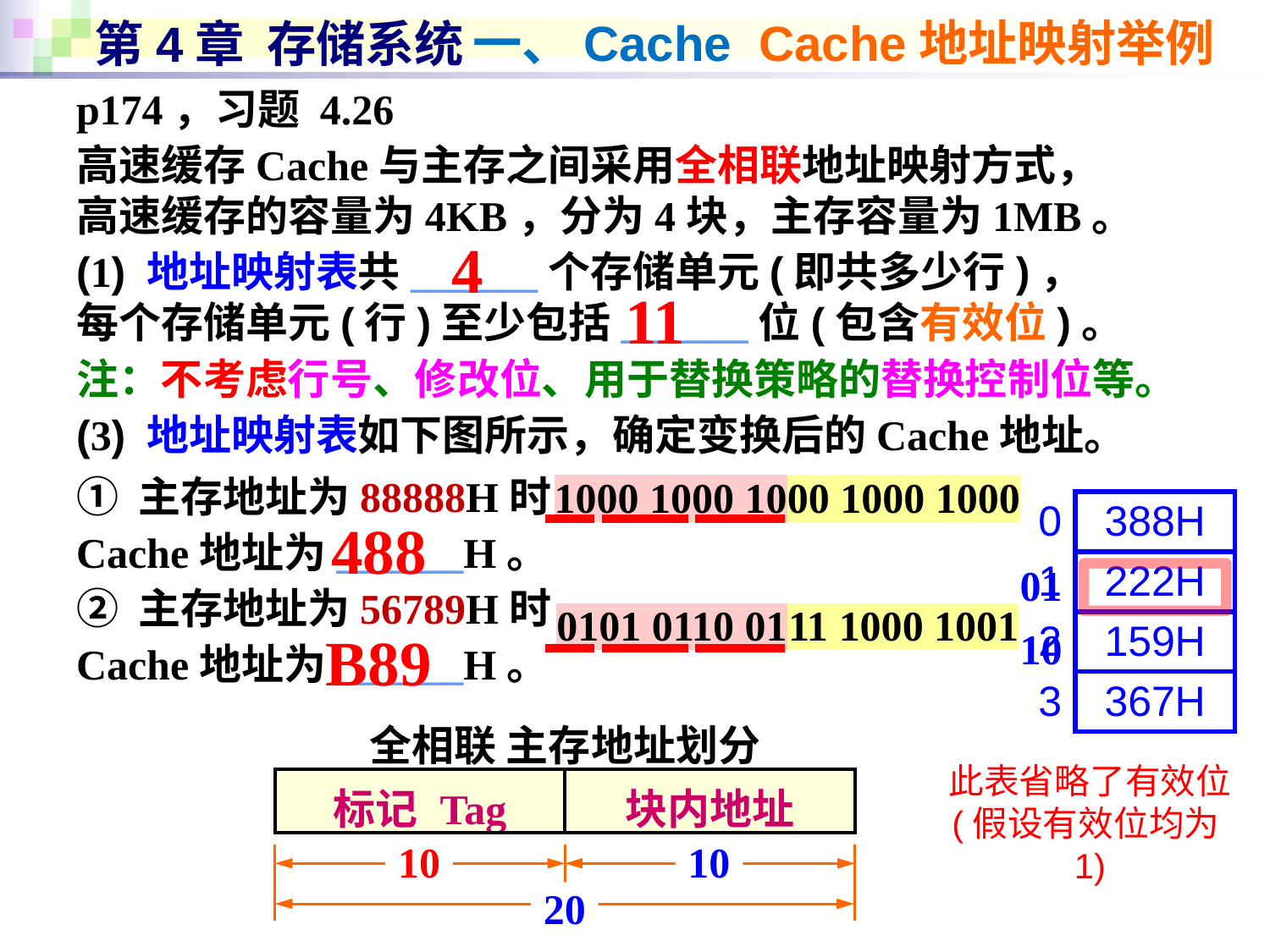

一、Cache
Cache地址映射举例
# 第4章  存储系统
p174，习题 4.26
高速缓存Cache与主存之间采用全相联地址映射方式，
高速缓存的容量为4KB，分为4块，主存容量为1MB。
(1) 地址映射表共______个存储单元(即共多少行)，
每个存储单元(行)至少包括______位(包含有效位)。
注：不考虑行号、修改位、用于替换策略的替换控制位等。
(3) 地址映射表如下图所示，确定变换后的Cache地址。
① 主存地址为88888H时，
Cache地址为______H。
② 主存地址为56789H时，
Cache地址为______H。
4
11
00 1000 1000
1000 1000 1000 1000 1000
| 0 | 388H |
| --- | --- |
| 1 | 222H |
| 2 | 159H |
| 3 | 367H |
488
01

11 1000 1001
0101 0110 0111 1000 1001
10
B89
| 全相联 主存地址划分 |  |
| --- | --- |
| 标记 Tag | 块内地址 |
此表省略了有效位
(假设有效位均为1)
10
10
20
9